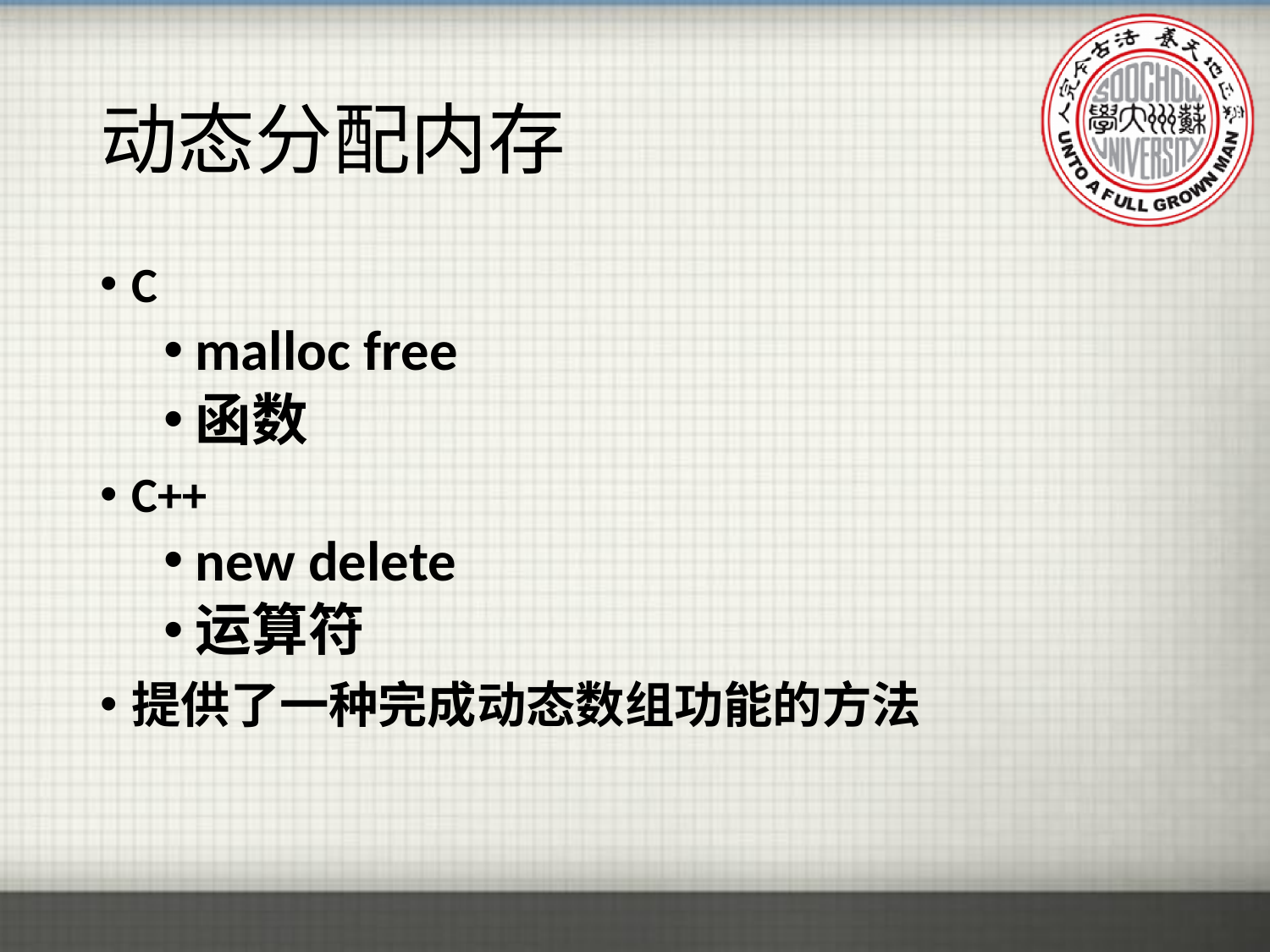

# 动态分配内存
C
malloc free
函数
C++
new delete
运算符
提供了一种完成动态数组功能的方法